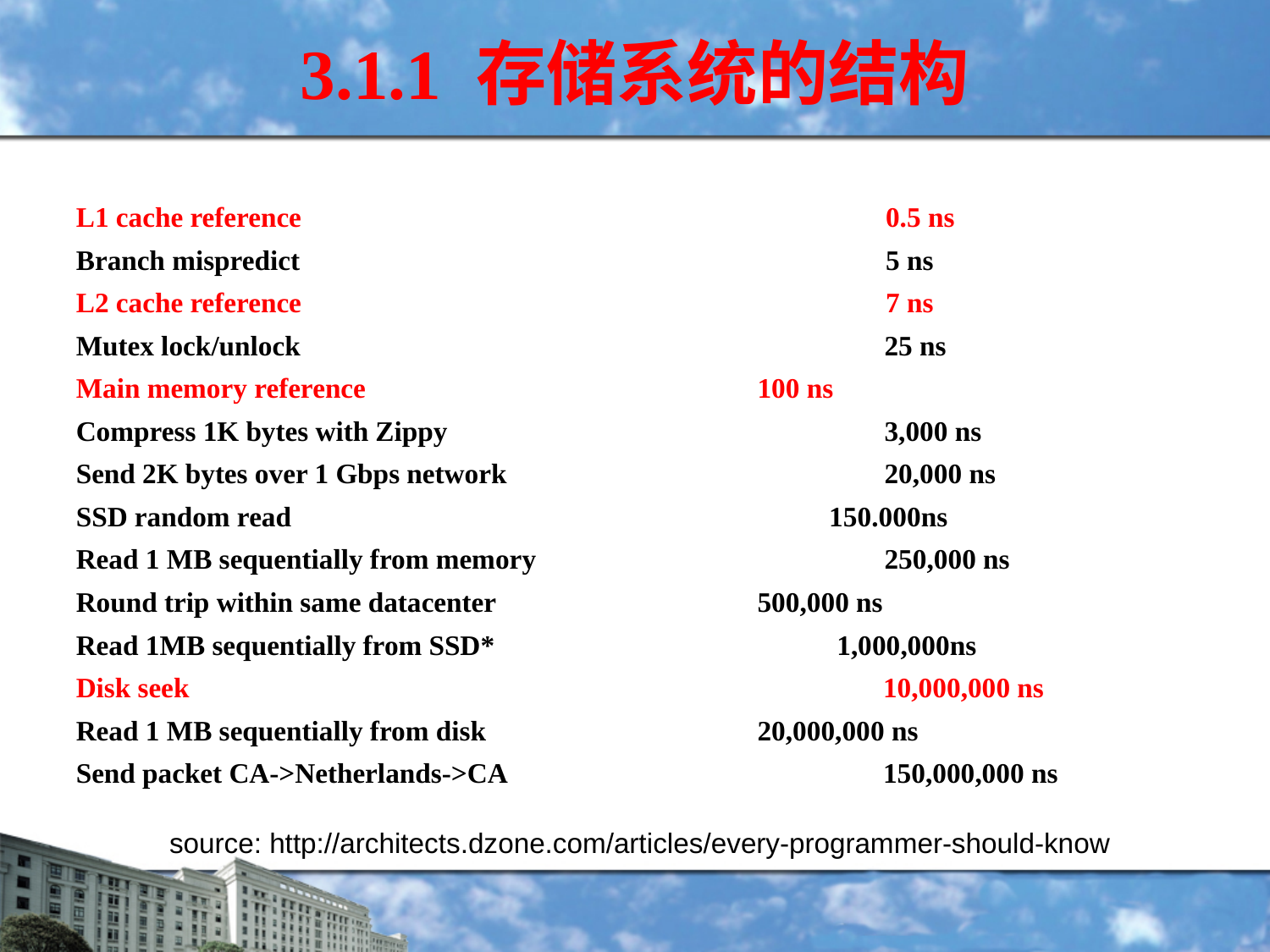

3.1.1 存储系统的结构
L1 cache reference					0.5 ns
Branch mispredict 					5 ns
L2 cache reference 					7 ns
Mutex lock/unlock 				                  25 ns
Main memory reference 			                  100 ns
Compress 1K bytes with Zippy 			                  3,000 ns
Send 2K bytes over 1 Gbps network 		                  20,000 ns
SSD random read                                                                             150.000ns
Read 1 MB sequentially from memory 		                  250,000 ns
Round trip within same datacenter 		                  500,000 ns
Read 1MB sequentially from SSD*                                                 1,000,000ns
Disk seek 				                                    10,000,000 ns
Read 1 MB sequentially from disk 		                  20,000,000 ns
Send packet CA->Netherlands->CA 	                                    150,000,000 ns
source: http://architects.dzone.com/articles/every-programmer-should-know